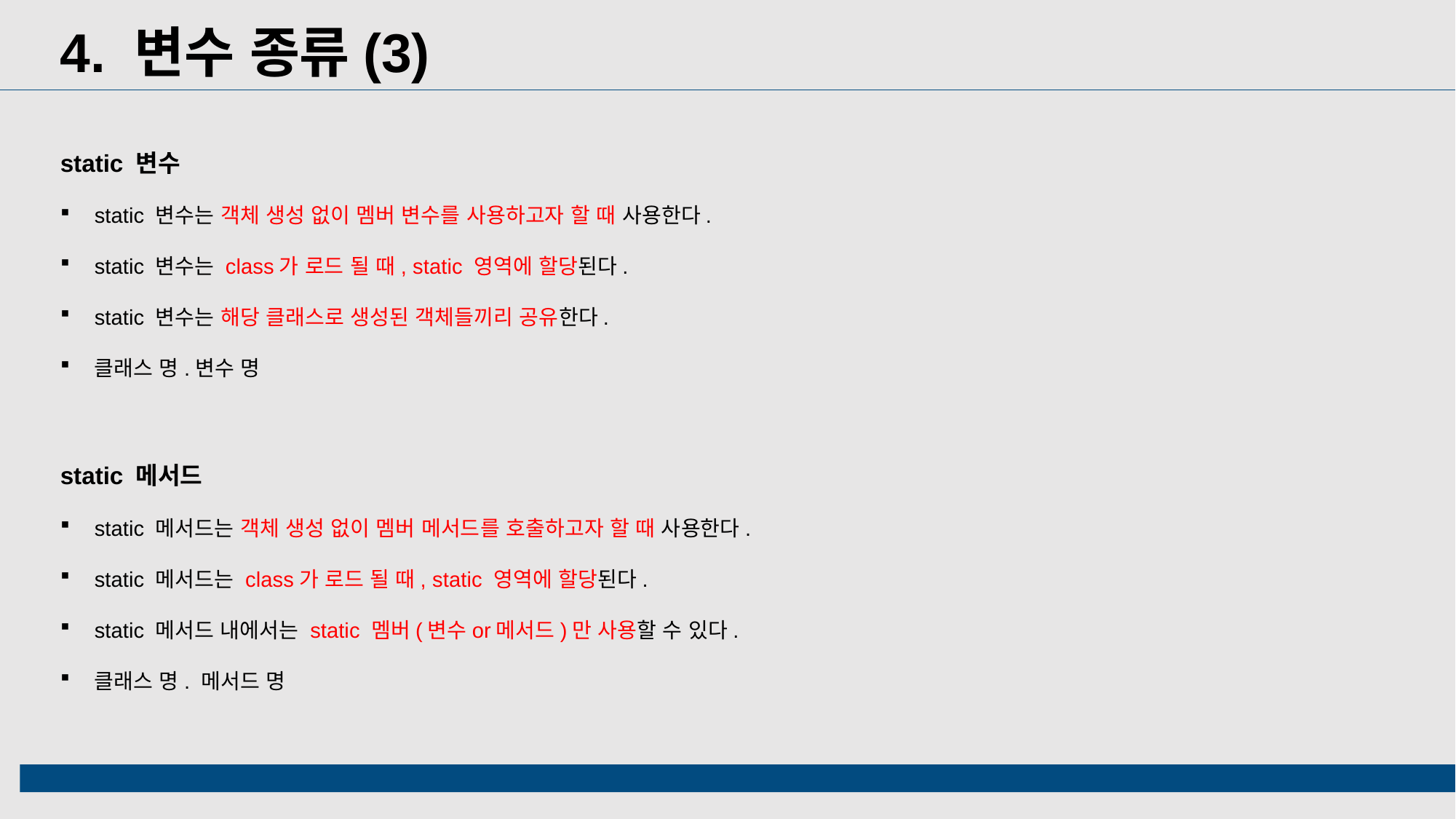

4. 변수 종류(3)
static 변수
static 변수는 객체 생성 없이 멤버 변수를 사용하고자 할 때 사용한다.
static 변수는 class가 로드 될 때, static 영역에 할당된다.
static 변수는 해당 클래스로 생성된 객체들끼리 공유한다.
클래스 명.변수 명

static 메서드
static 메서드는 객체 생성 없이 멤버 메서드를 호출하고자 할 때 사용한다.
static 메서드는 class가 로드 될 때, static 영역에 할당된다.
static 메서드 내에서는 static 멤버(변수or메서드)만 사용할 수 있다.
클래스 명. 메서드 명